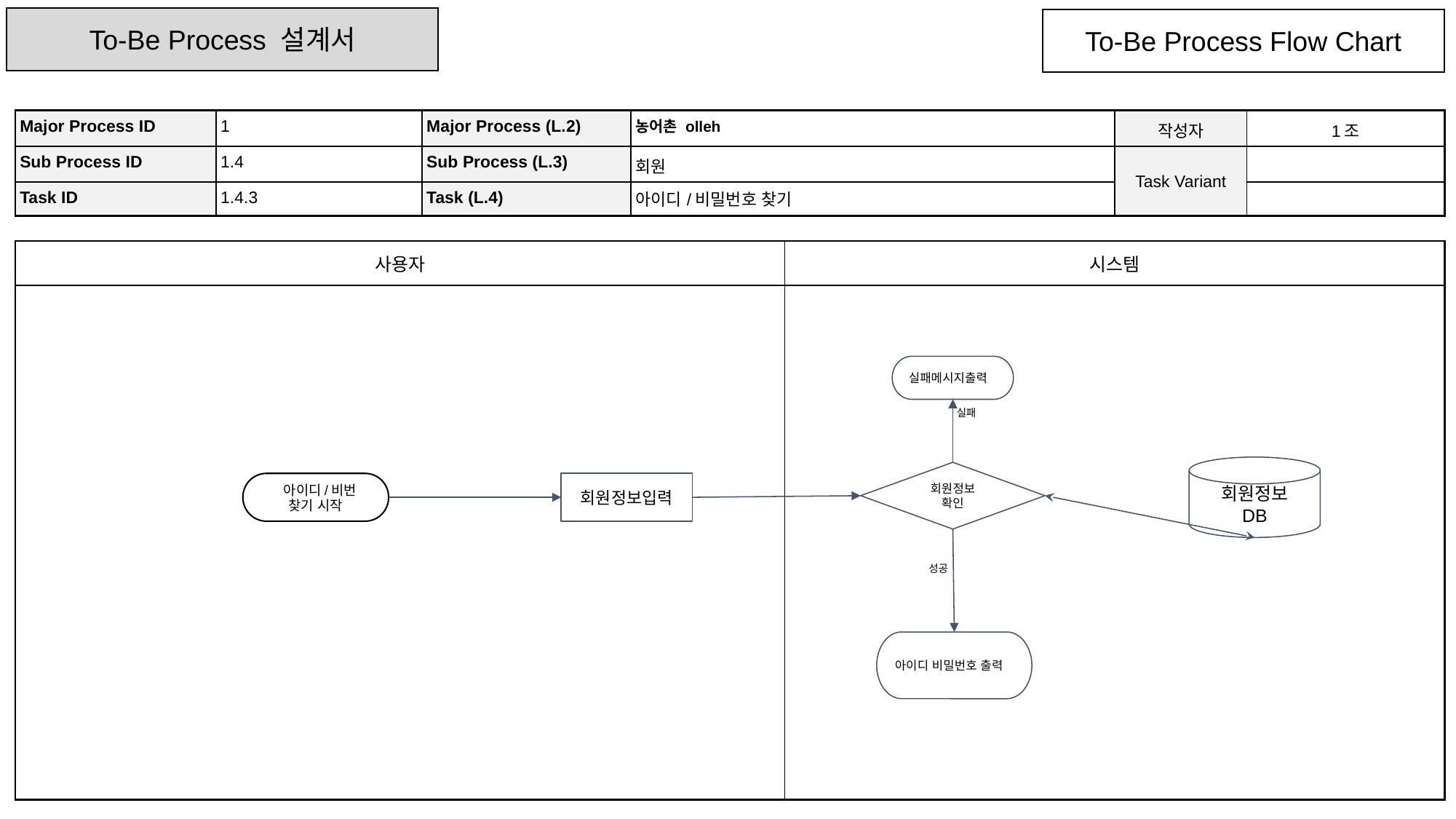

To-Be Process 설계서
To-Be Process Flow Chart
| Major Process ID | 1 | Major Process (L.2) | 농어촌 olleh | 작성자 | 1조 |
| --- | --- | --- | --- | --- | --- |
| Sub Process ID | 1.4 | Sub Process (L.3) | 회원 | Task Variant |  |
| Task ID | 1.4.3 | Task (L.4) | 아이디/비밀번호 찾기 |  |  |
| 사용자 | 시스템 |
| --- | --- |
|  |  |
실패메시지출력
실패
회원정보
DB
회원정보
확인
회원정보입력
 아이디/비번
찾기 시작
성공
아이디 비밀번호 출력